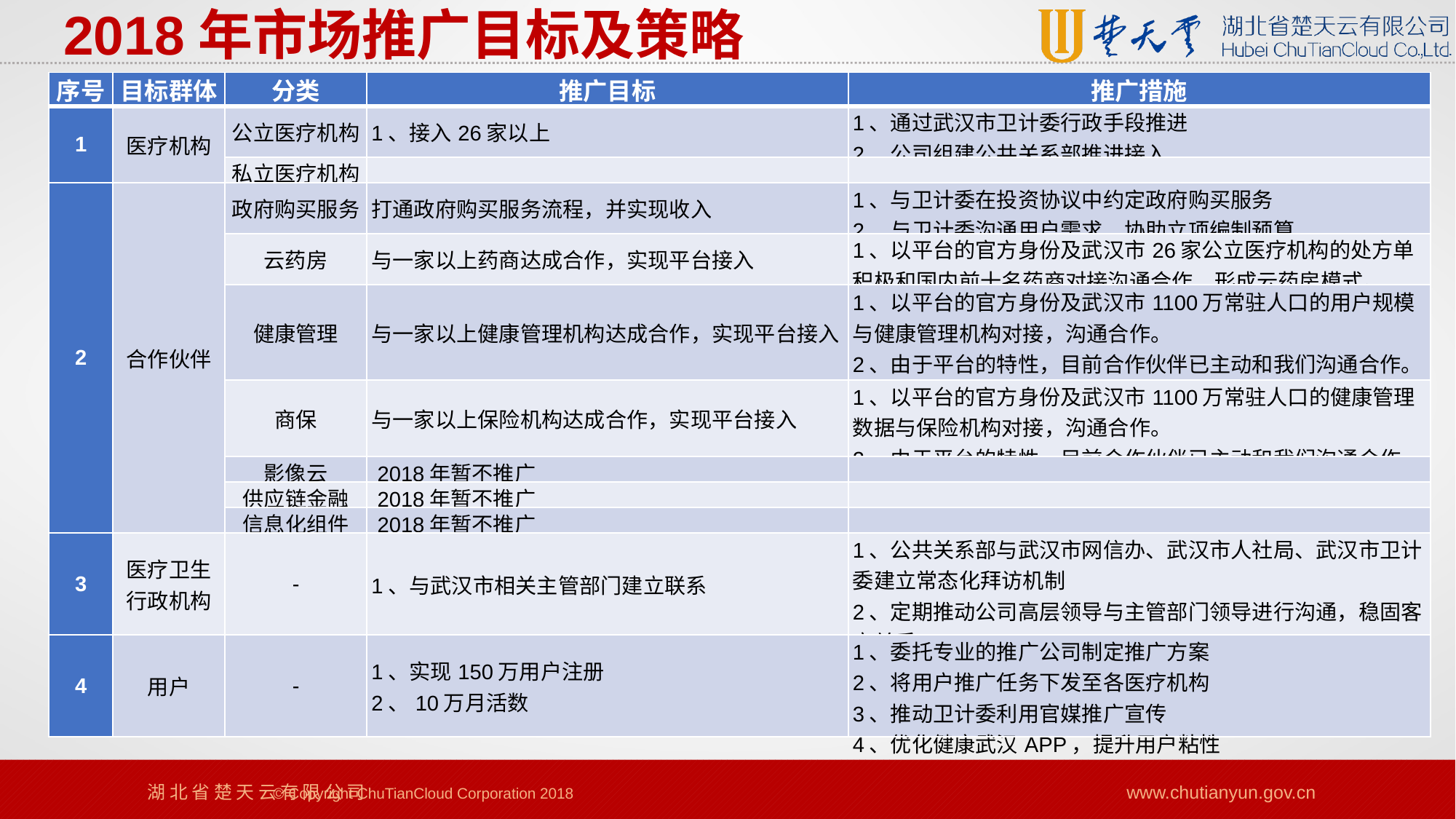

2018年市场推广目标及策略
| 序号 | 目标群体 | 分类 | 推广目标 | 推广措施 |
| --- | --- | --- | --- | --- |
| 1 | 医疗机构 | 公立医疗机构 | 1、接入26家以上 | 1、通过武汉市卫计委行政手段推进 2、公司组建公共关系部推进接入 |
|  |  | 私立医疗机构 |  |  |
| 2 | 合作伙伴 | 政府购买服务 | 打通政府购买服务流程，并实现收入 | 1、与卫计委在投资协议中约定政府购买服务 2、与卫计委沟通用户需求，协助立项编制预算 |
|  |  | 云药房 | 与一家以上药商达成合作，实现平台接入 | 1、以平台的官方身份及武汉市26家公立医疗机构的处方单积极和国内前十名药商对接沟通合作，形成云药房模式。 |
|  |  | 健康管理 | 与一家以上健康管理机构达成合作，实现平台接入 | 1、以平台的官方身份及武汉市1100万常驻人口的用户规模与健康管理机构对接，沟通合作。 2、由于平台的特性，目前合作伙伴已主动和我们沟通合作。 |
|  |  | 商保 | 与一家以上保险机构达成合作，实现平台接入 | 1、以平台的官方身份及武汉市1100万常驻人口的健康管理数据与保险机构对接，沟通合作。 2、由于平台的特性，目前合作伙伴已主动和我们沟通合作。 |
|  |  | 影像云 | 2018年暂不推广 |  |
|  |  | 供应链金融 | 2018年暂不推广 |  |
|  |  | 信息化组件 | 2018年暂不推广 |  |
| 3 | 医疗卫生 行政机构 | - | 1、与武汉市相关主管部门建立联系 | 1、公共关系部与武汉市网信办、武汉市人社局、武汉市卫计委建立常态化拜访机制 2、定期推动公司高层领导与主管部门领导进行沟通，稳固客户关系 |
| 4 | 用户 | - | 1、实现150万用户注册 2、10万月活数 | 1、委托专业的推广公司制定推广方案 2、将用户推广任务下发至各医疗机构 3、推动卫计委利用官媒推广宣传 4、优化健康武汉APP，提升用户粘性 |